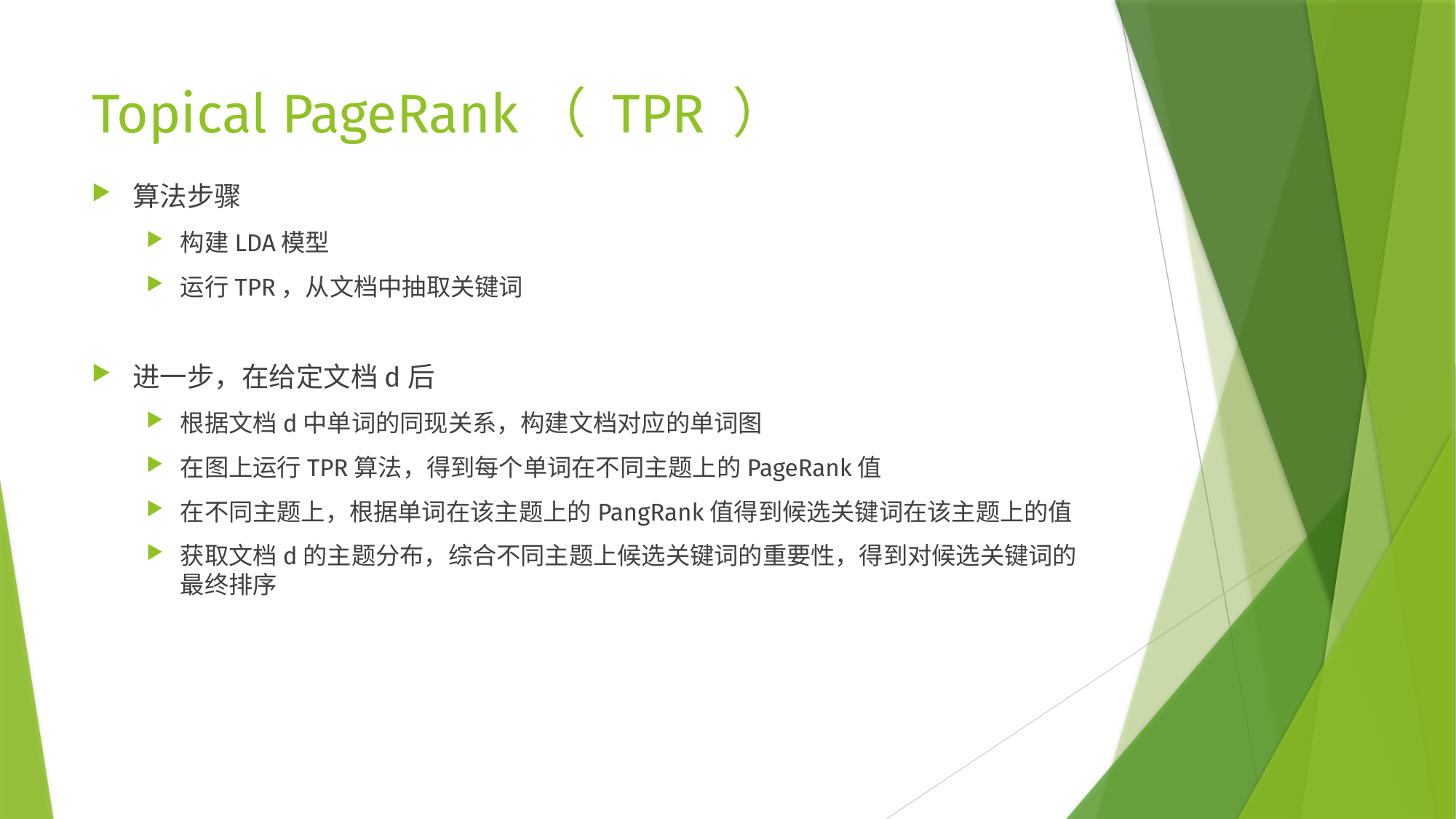

# Topical PageRank（ TPR ）
算法步骤
构建LDA模型
运行TPR，从文档中抽取关键词

进一步，在给定文档d后
根据文档d中单词的同现关系，构建文档对应的单词图
在图上运行TPR算法，得到每个单词在不同主题上的PageRank值
在不同主题上，根据单词在该主题上的PangRank值得到候选关键词在该主题上的值
获取文档d的主题分布，综合不同主题上候选关键词的重要性，得到对候选关键词的最终排序